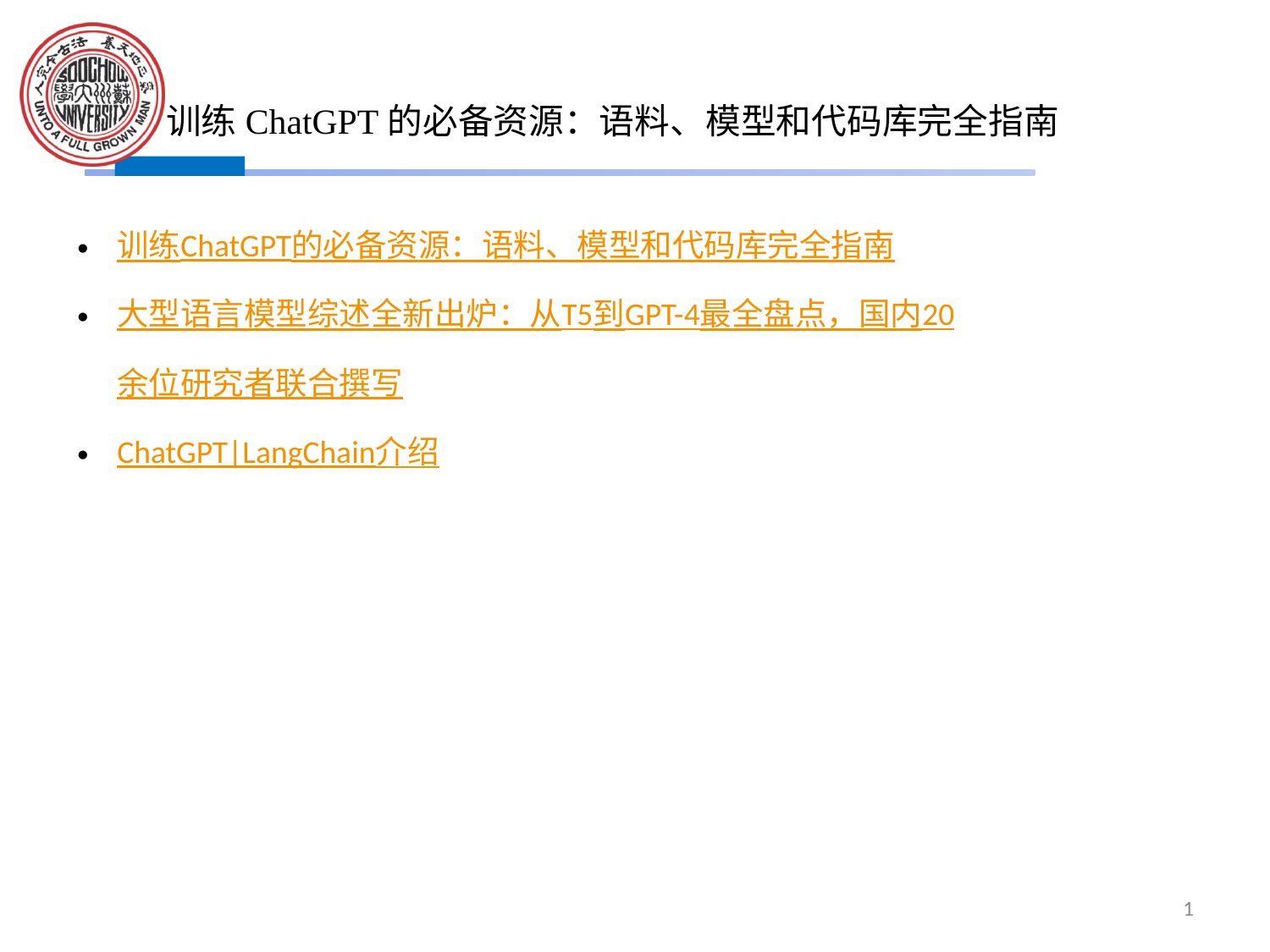

# 训练ChatGPT的必备资源：语料、模型和代码库完全指南
训练ChatGPT的必备资源：语料、模型和代码库完全指南
大型语言模型综述全新出炉：从T5到GPT-4最全盘点，国内20余位研究者联合撰写
ChatGPT|LangChain介绍

1